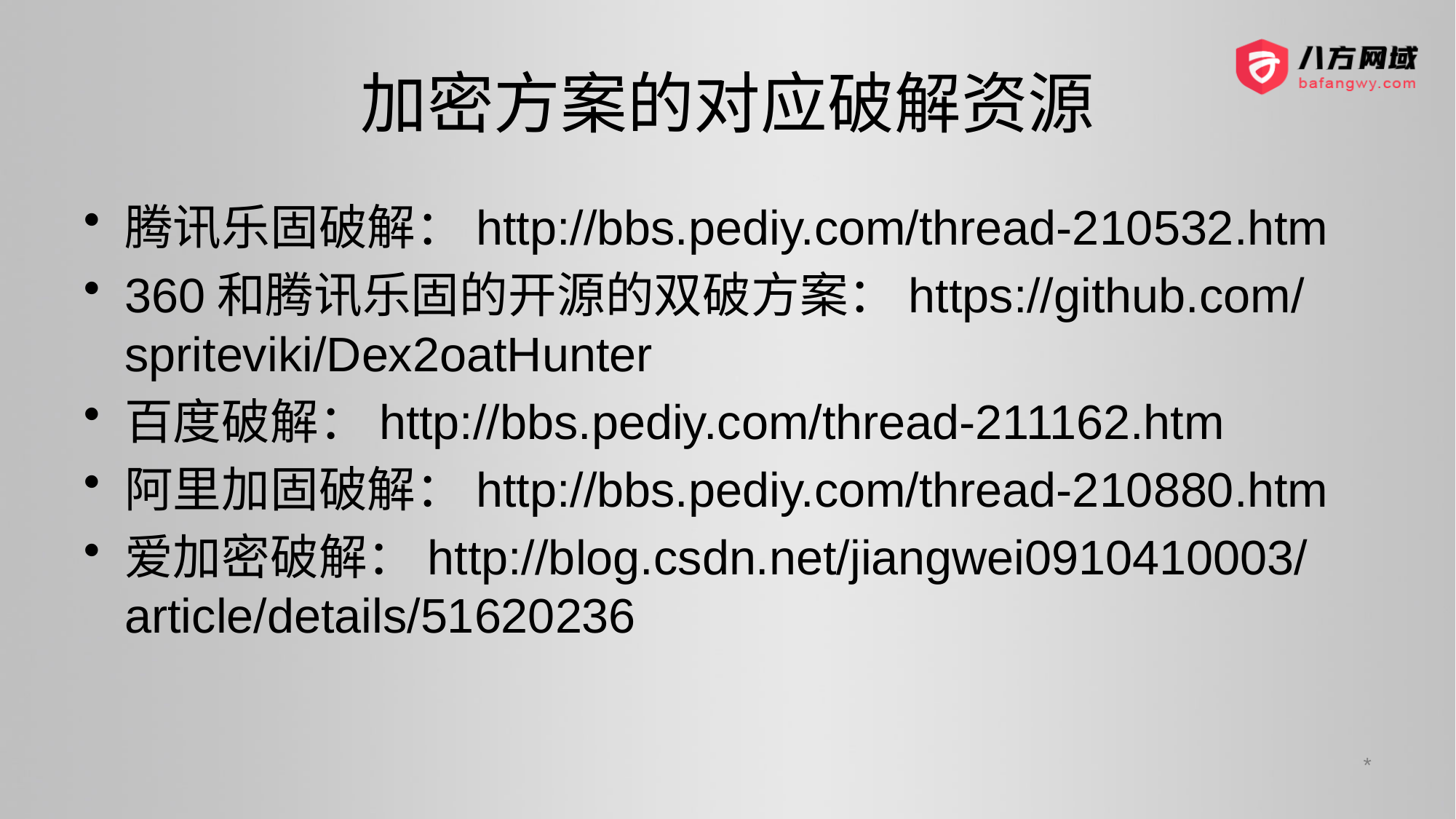

# 加密方案的对应破解资源
腾讯乐固破解：http://bbs.pediy.com/thread-210532.htm
360和腾讯乐固的开源的双破方案：https://github.com/spriteviki/Dex2oatHunter
百度破解：http://bbs.pediy.com/thread-211162.htm
阿里加固破解：http://bbs.pediy.com/thread-210880.htm
爱加密破解：http://blog.csdn.net/jiangwei0910410003/article/details/51620236
*